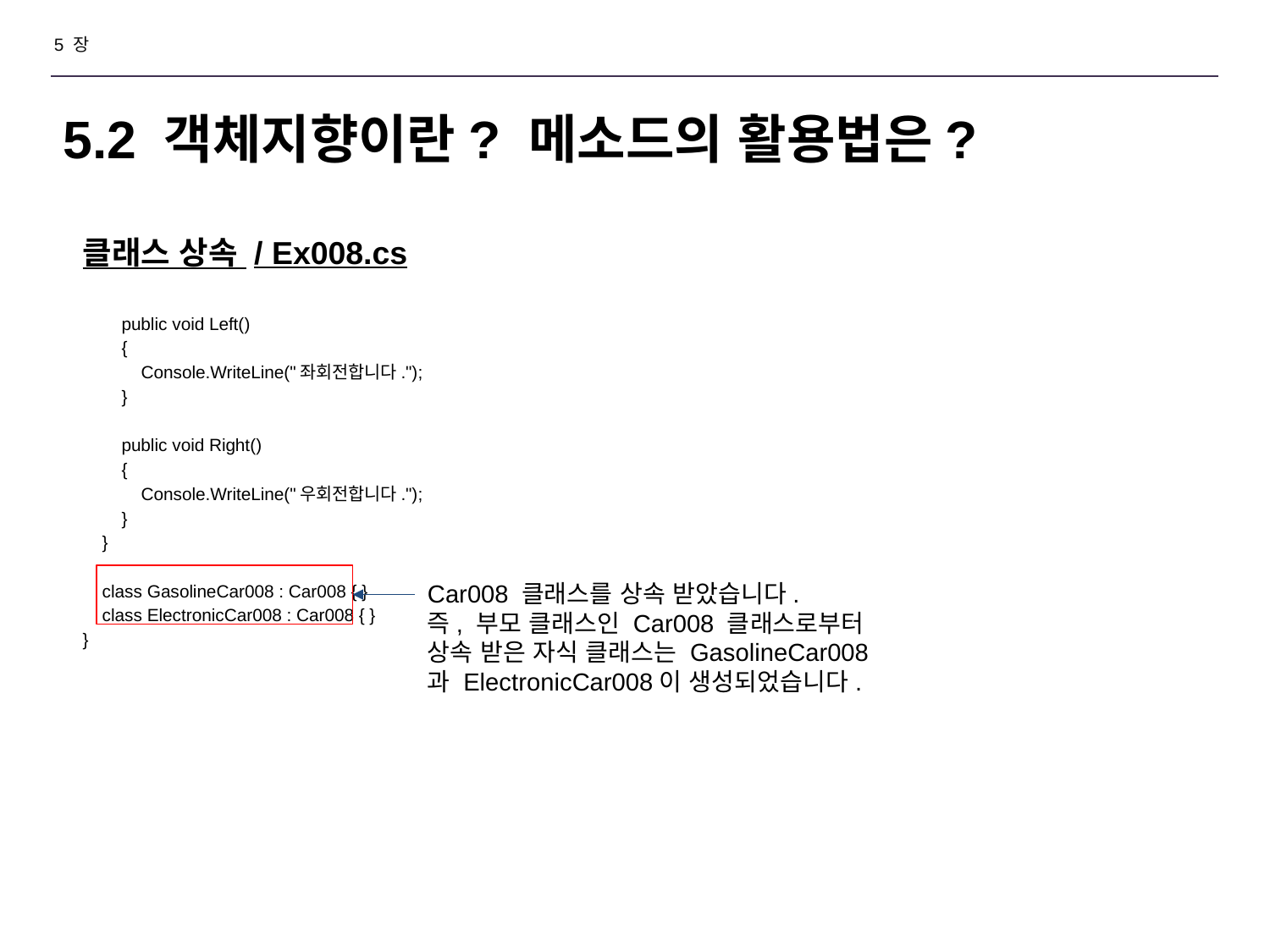

5 장
# 5.2 객체지향이란? 메소드의 활용법은?
클래스 상속 / Ex008.cs
        public void Left()
        {
            Console.WriteLine("좌회전합니다.");
        }

        public void Right()
        {
            Console.WriteLine("우회전합니다.");
        }
    }

    class GasolineCar008 : Car008 { }
    class ElectronicCar008 : Car008 { }
}

Car008 클래스를 상속 받았습니다.
즉, 부모 클래스인 Car008 클래스로부터 상속 받은 자식 클래스는 GasolineCar008과 ElectronicCar008이 생성되었습니다.